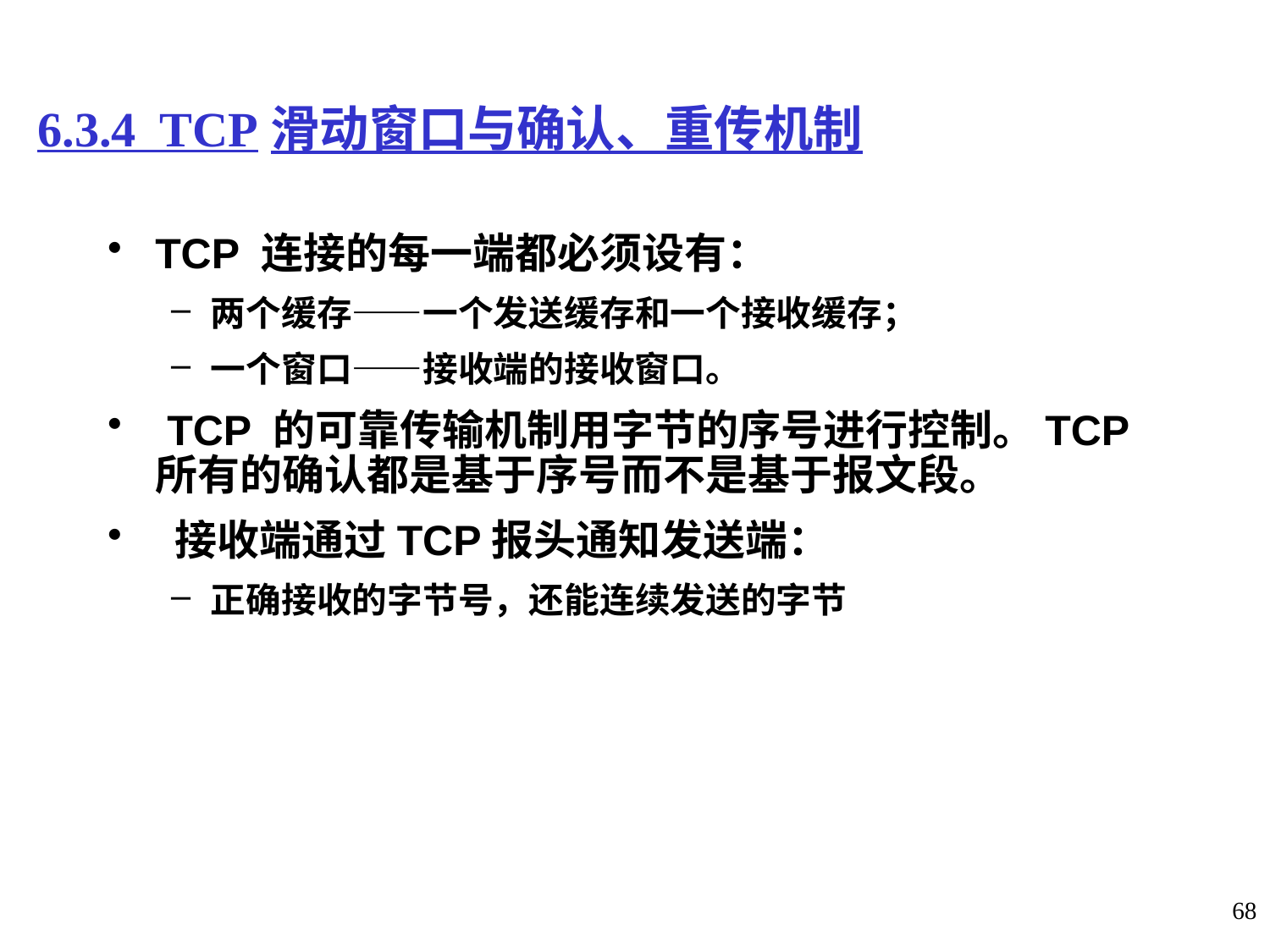

# 6.3.4  TCP滑动窗口与确认、重传机制
TCP 连接的每一端都必须设有：
两个缓存——一个发送缓存和一个接收缓存；
一个窗口——接收端的接收窗口。
 TCP 的可靠传输机制用字节的序号进行控制。TCP 所有的确认都是基于序号而不是基于报文段。
 接收端通过TCP报头通知发送端：
正确接收的字节号，还能连续发送的字节

68